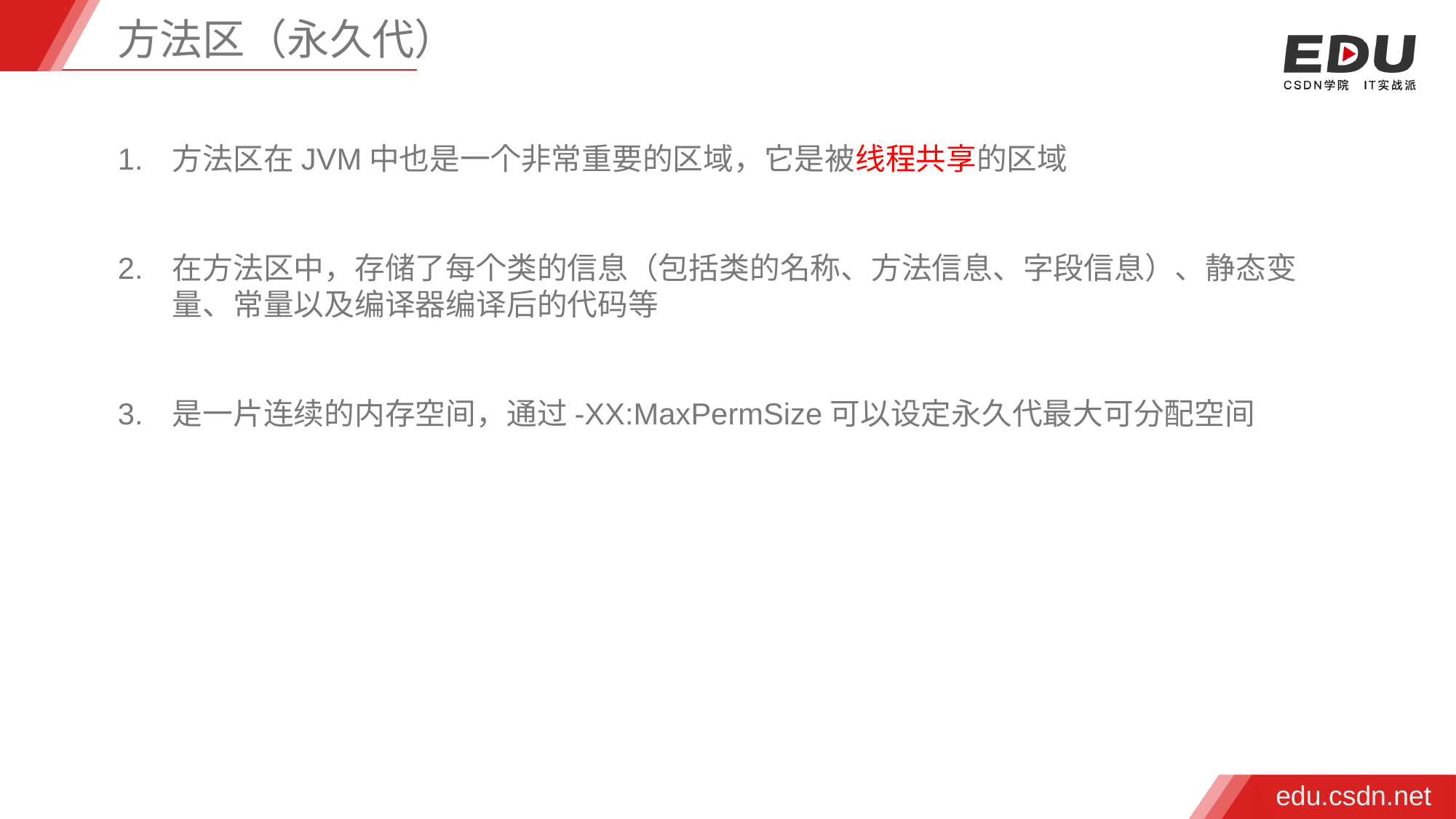

方法区（永久代）
方法区在JVM中也是一个非常重要的区域，它是被线程共享的区域

在方法区中，存储了每个类的信息（包括类的名称、方法信息、字段信息）、静态变量、常量以及编译器编译后的代码等

是一片连续的内存空间，通过-XX:MaxPermSize可以设定永久代最大可分配空间
edu.csdn.net